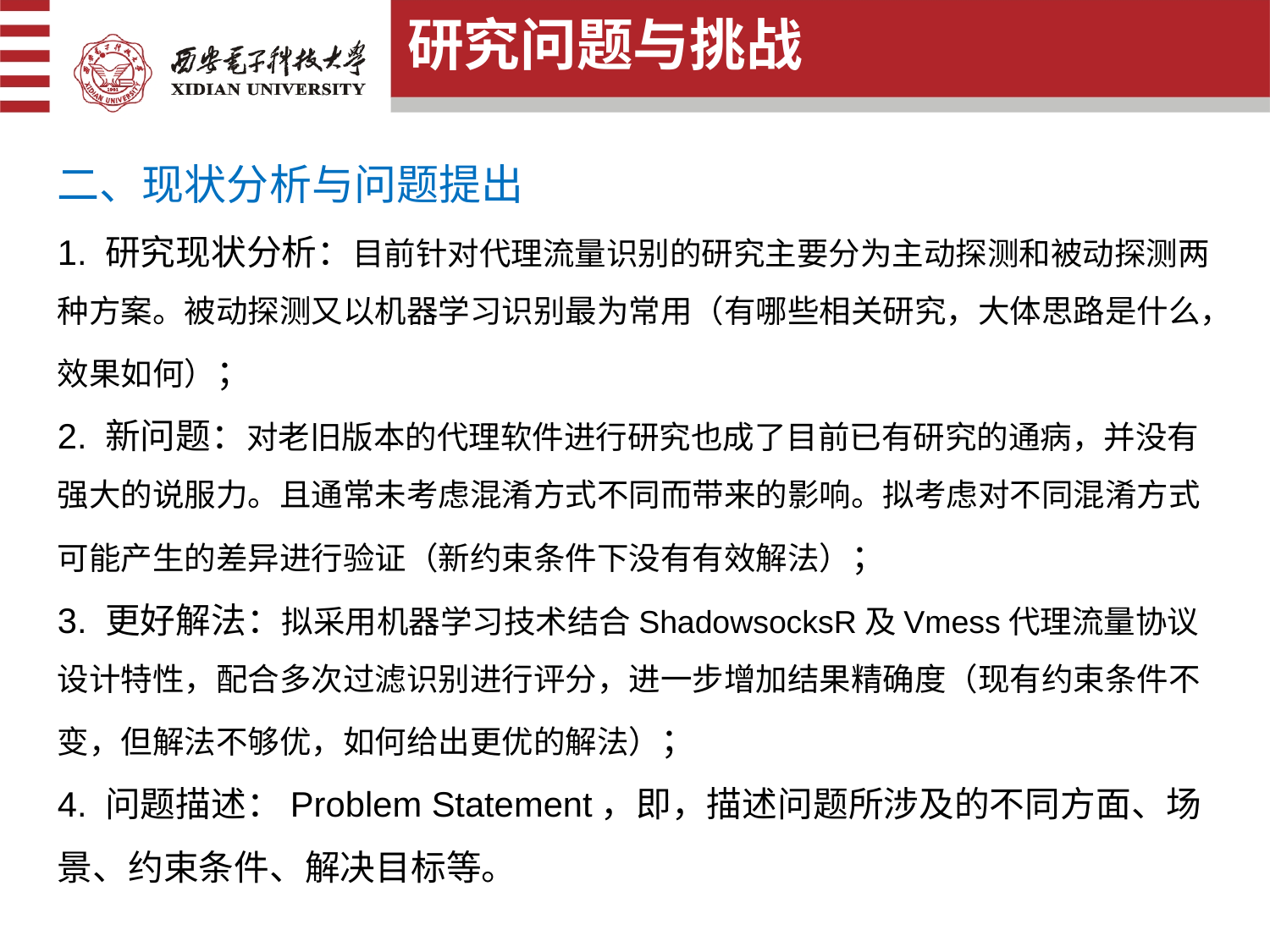

研究问题与挑战
二、现状分析与问题提出
1. 研究现状分析：目前针对代理流量识别的研究主要分为主动探测和被动探测两种方案。被动探测又以机器学习识别最为常用（有哪些相关研究，大体思路是什么，效果如何）；
2. 新问题：对老旧版本的代理软件进行研究也成了目前已有研究的通病，并没有强大的说服力。且通常未考虑混淆方式不同而带来的影响。拟考虑对不同混淆方式可能产生的差异进行验证（新约束条件下没有有效解法）；
3. 更好解法：拟采用机器学习技术结合ShadowsocksR及Vmess代理流量协议设计特性，配合多次过滤识别进行评分，进一步增加结果精确度（现有约束条件不变，但解法不够优，如何给出更优的解法）；
4. 问题描述：Problem Statement，即，描述问题所涉及的不同方面、场景、约束条件、解决目标等。